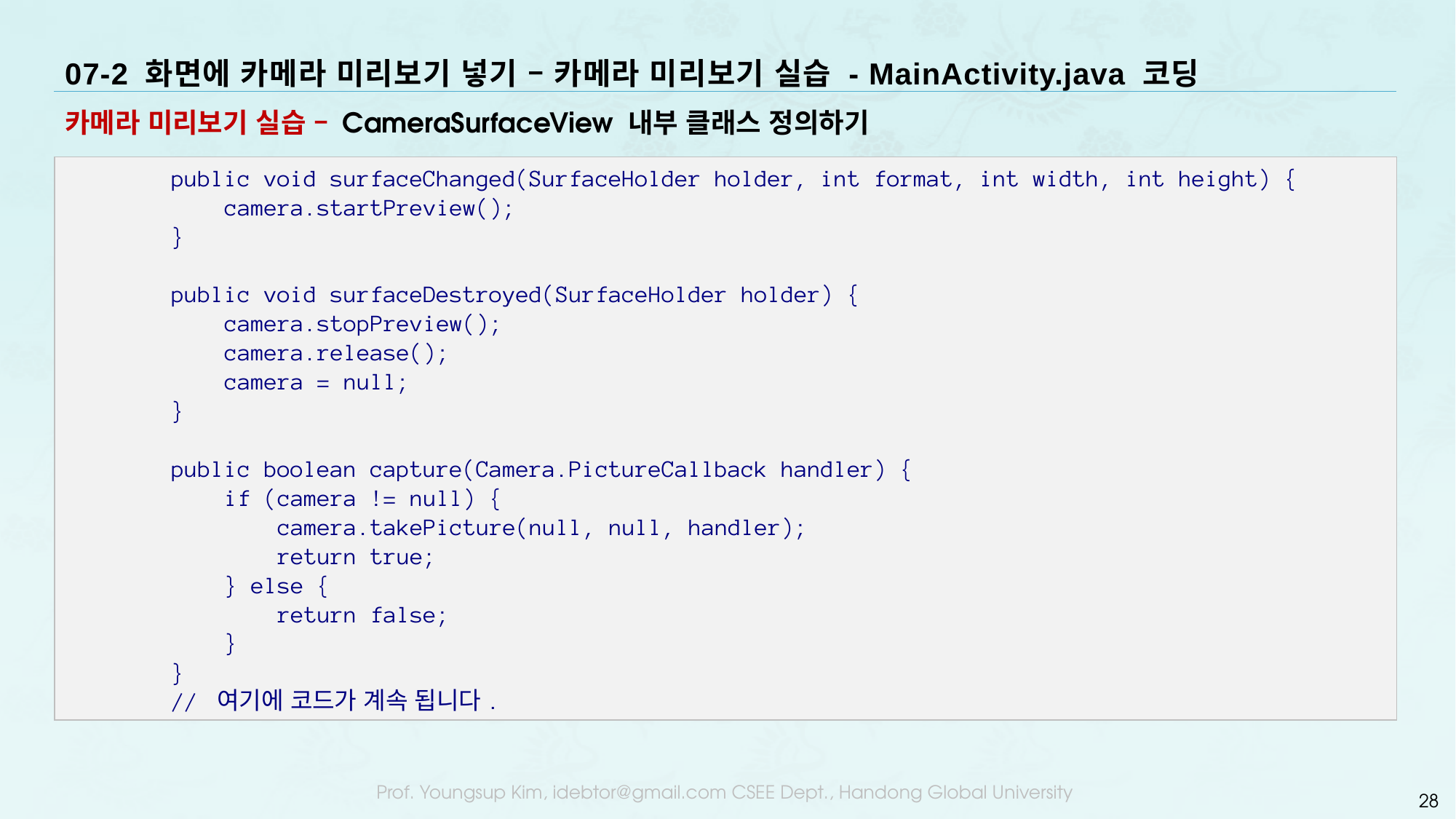

# 07-2 화면에 카메라 미리보기 넣기 – 카메라 미리보기 실습 - MainActivity.java 코딩
카메라 미리보기 실습 – CameraSurfaceView 내부 클래스 정의하기

        public void surfaceChanged(SurfaceHolder holder, int format, int width, int height) {
            camera.startPreview();
        }

        public void surfaceDestroyed(SurfaceHolder holder) {
            camera.stopPreview();
            camera.release();
            camera = null;
        }

        public boolean capture(Camera.PictureCallback handler) {
            if (camera != null) {
                camera.takePicture(null, null, handler);
                return true;
            } else {
                return false;
            }
        }
        // 여기에 코드가 계속 됩니다.
28